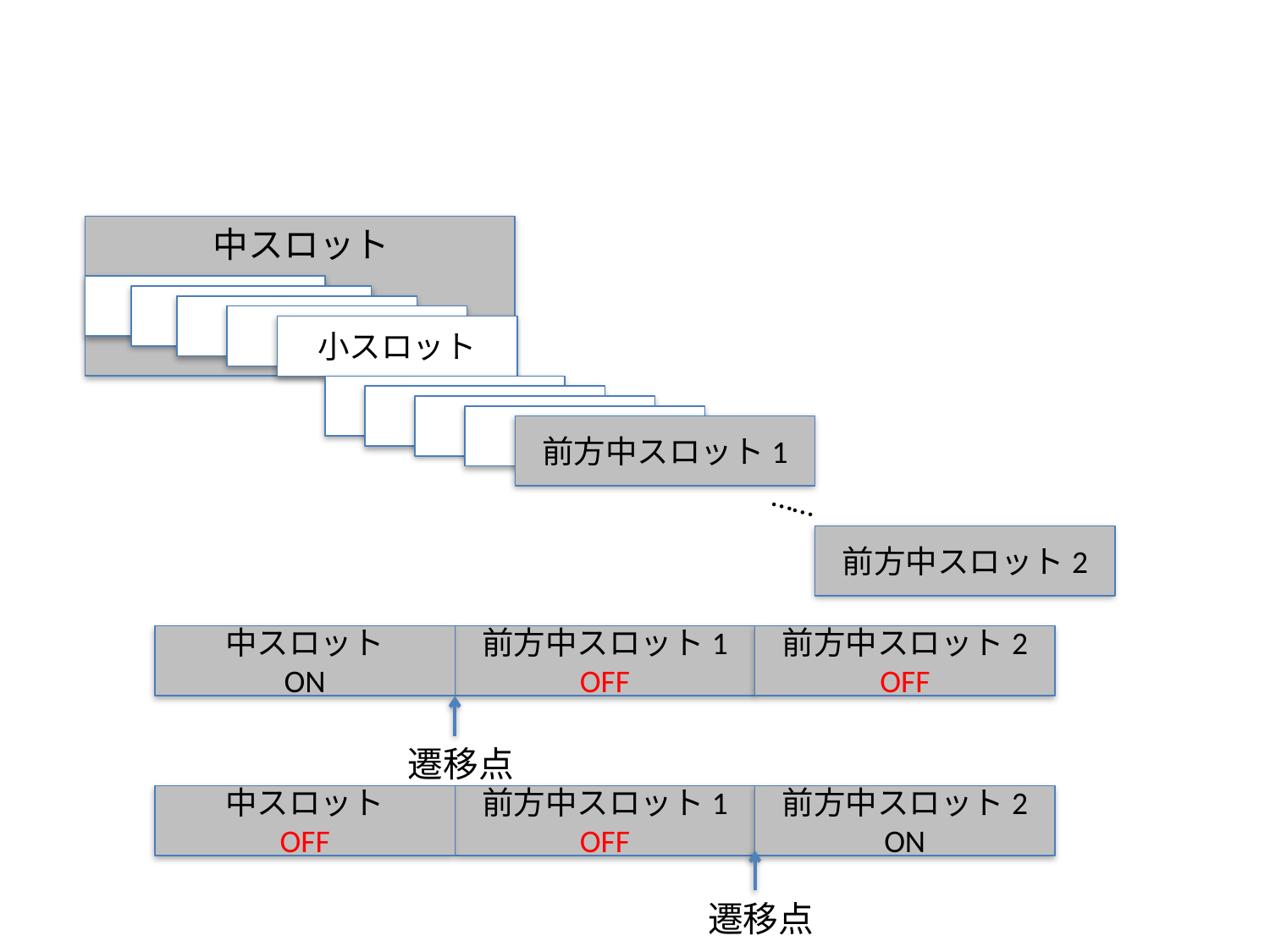

中スロット

小スロット

前方中スロット1
前方中スロット2
中スロット
ON
前方中スロット1
OFF
前方中スロット2
OFF
中スロット
OFF
前方中スロット1
OFF
前方中スロット2
ON
……
遷移点
遷移点